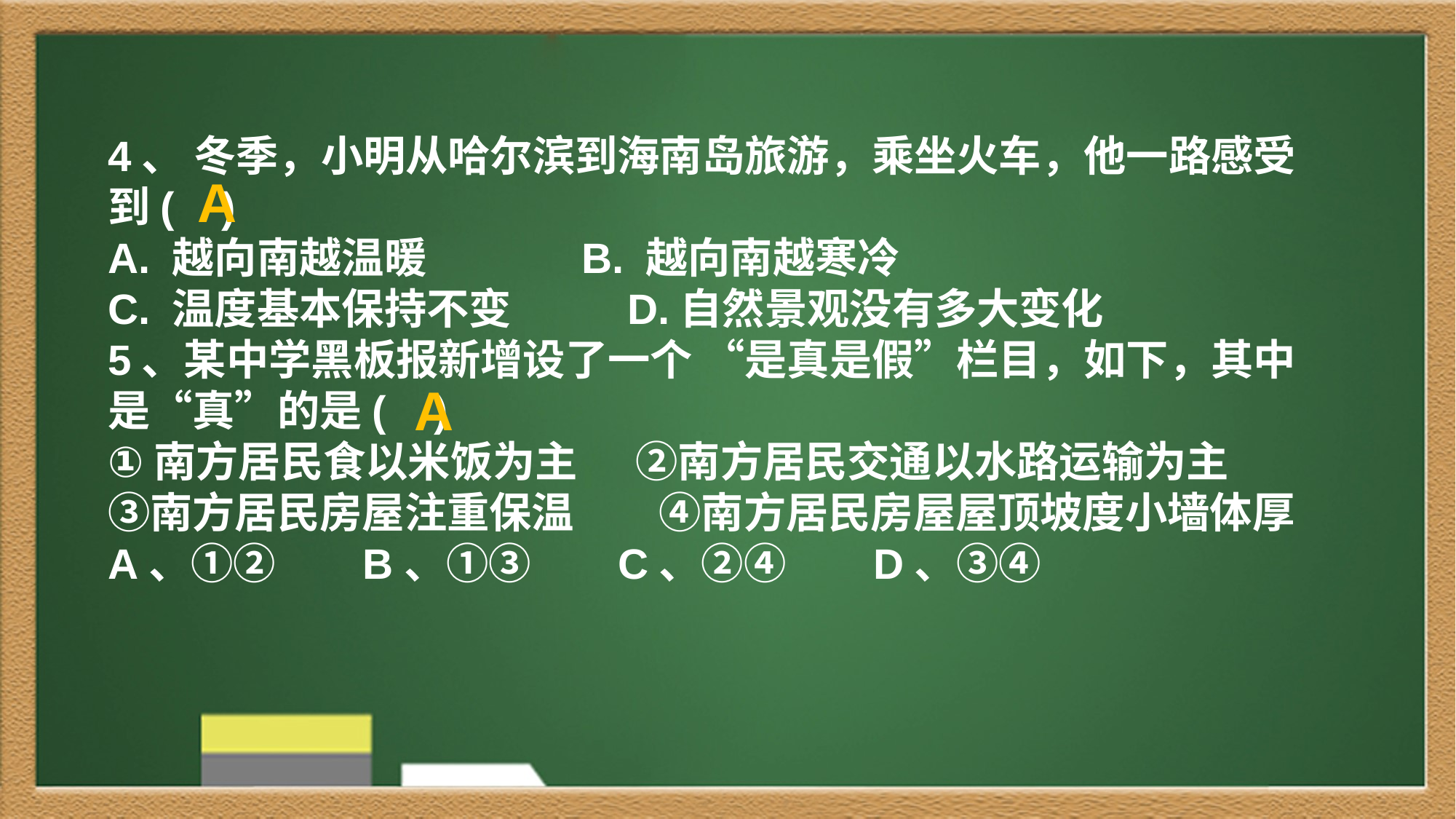

4、 冬季，小明从哈尔滨到海南岛旅游，乘坐火车，他一路感受到(    )
A. 越向南越温暖               B. 越向南越寒冷
C. 温度基本保持不变           D.自然景观没有多大变化
5、某中学黑板报新增设了一个 “是真是假”栏目，如下，其中是“真”的是(    )
①南方居民食以米饭为主      ②南方居民交通以水路运输为主
③南方居民房屋注重保温　　④南方居民房屋屋顶坡度小墙体厚
A、①②        B、①③        C、②④        D、③④

A
A